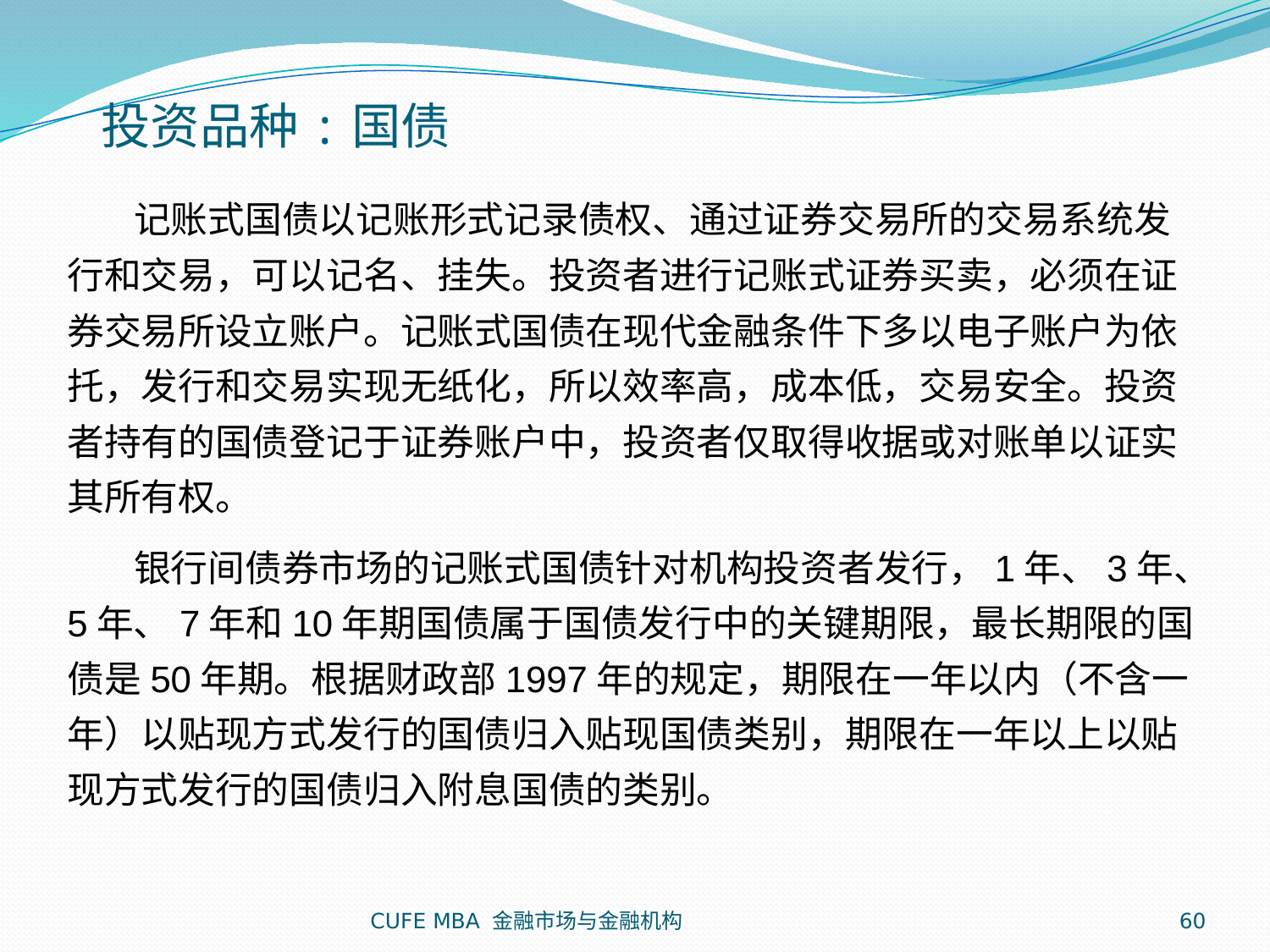

投资品种:国债
       记账式国债以记账形式记录债权、通过证券交易所的交易系统发行和交易，可以记名、挂失。投资者进行记账式证券买卖，必须在证券交易所设立账户。记账式国债在现代金融条件下多以电子账户为依托，发行和交易实现无纸化，所以效率高，成本低，交易安全。投资者持有的国债登记于证券账户中，投资者仅取得收据或对账单以证实其所有权。
       银行间债券市场的记账式国债针对机构投资者发行，1年、3年、5年、7年和10年期国债属于国债发行中的关键期限，最长期限的国债是50年期。根据财政部1997年的规定，期限在一年以内（不含一年）以贴现方式发行的国债归入贴现国债类别，期限在一年以上以贴现方式发行的国债归入附息国债的类别。

CUFE MBA 金融市场与金融机构
60